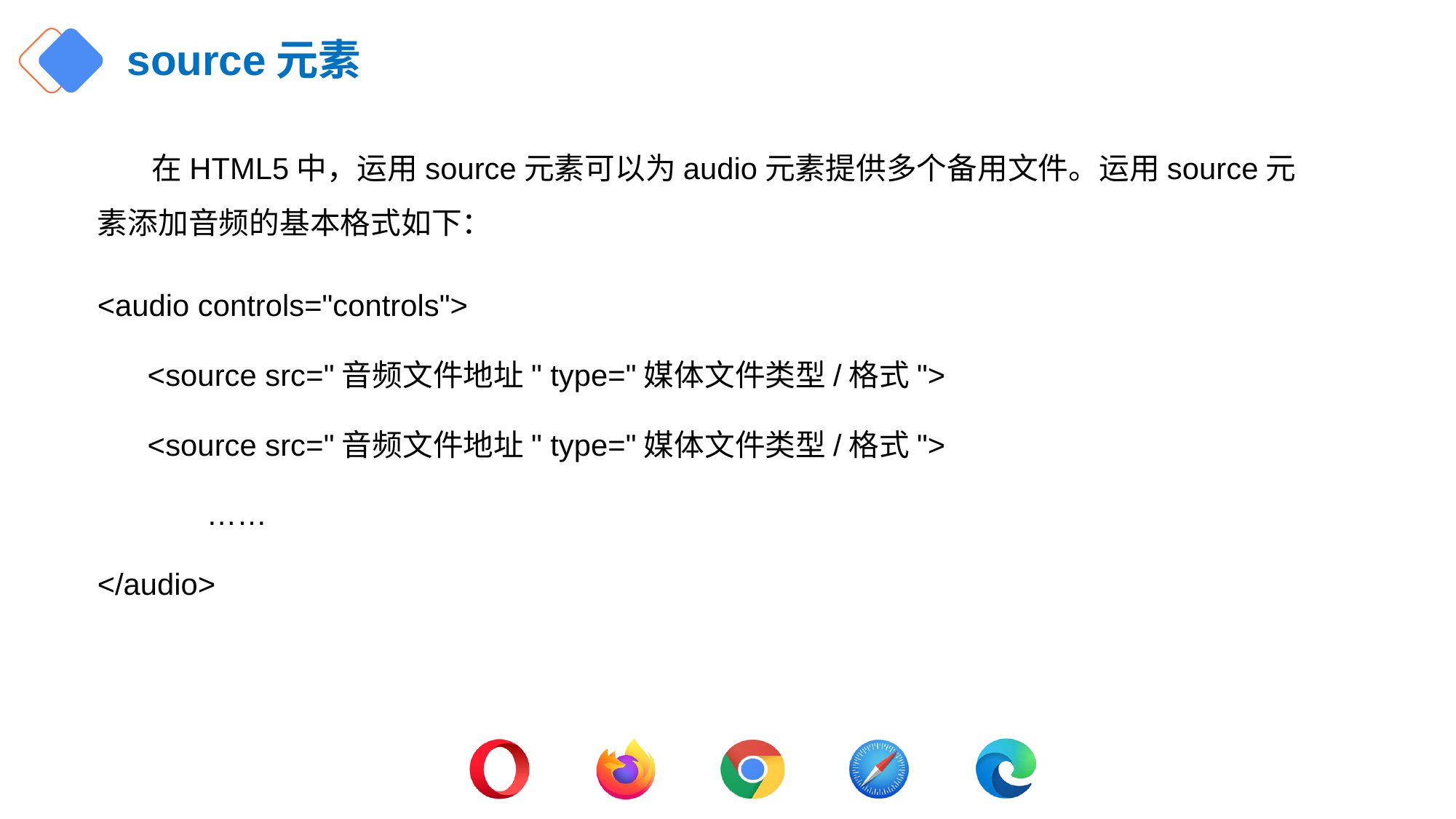

# source元素
在HTML5中，运用source元素可以为audio元素提供多个备用文件。运用source元素添加音频的基本格式如下：
<audio controls="controls">
      <source src="音频文件地址" type="媒体文件类型/格式">
      <source src="音频文件地址" type="媒体文件类型/格式">
	……
</audio>